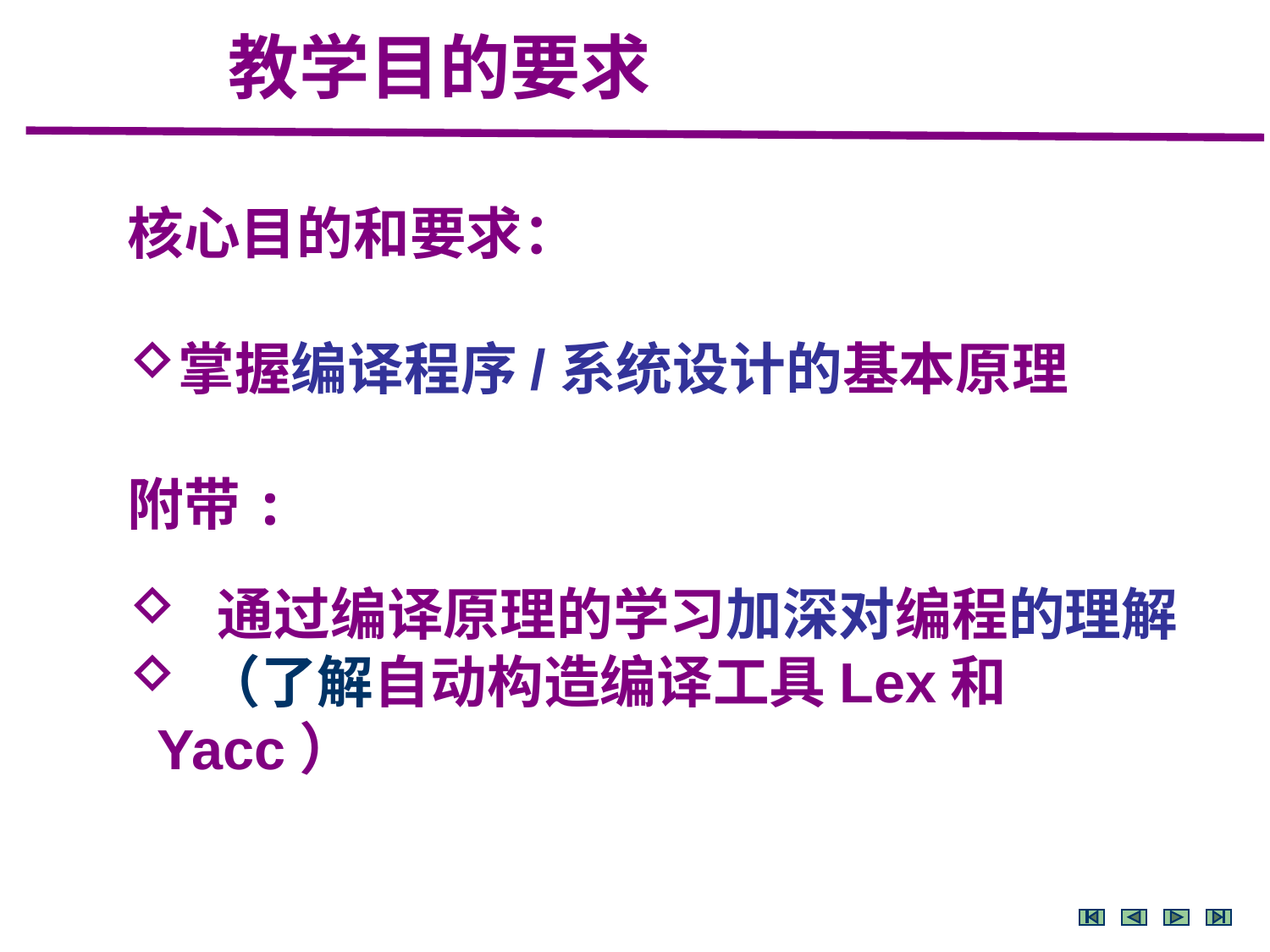

教学目的要求
核心目的和要求：

掌握编译程序/系统设计的基本原理

附带:

  通过编译原理的学习加深对编程的理解
 （了解自动构造编译工具Lex和Yacc）